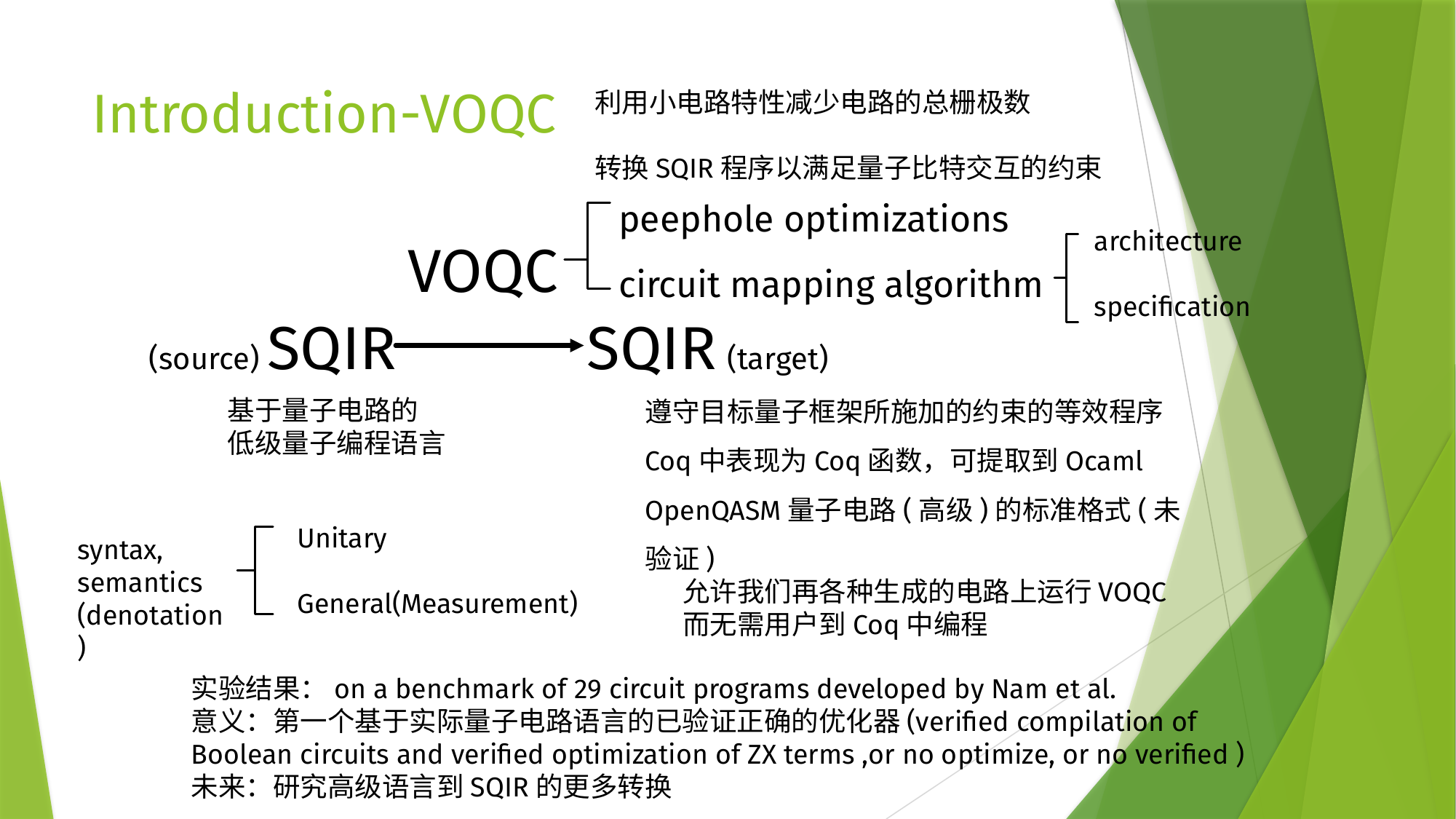

# Introduction-VOQC
利用小电路特性减少电路的总栅极数

转换SQIR程序以满足量子比特交互的约束
peephole optimizations
circuit mapping algorithm

architecture

specification
VOQC

(source) SQIR
 SQIR (target)
遵守目标量子框架所施加的约束的等效程序
Coq中表现为Coq函数，可提取到Ocaml
OpenQASM量子电路(高级)的标准格式(未验证)
     允许我们再各种生成的电路上运行VOQC
     而无需用户到Coq中编程
基于量子电路的
低级量子编程语言
Unitary

General(Measurement)
syntax,
semantics
(denotation)

实验结果：on a benchmark of 29 circuit programs developed by Nam et al.
意义：第一个基于实际量子电路语言的已验证正确的优化器(verified compilation of Boolean circuits and verified optimization of ZX terms ,or no optimize, or no verified )
未来：研究高级语言到SQIR的更多转换